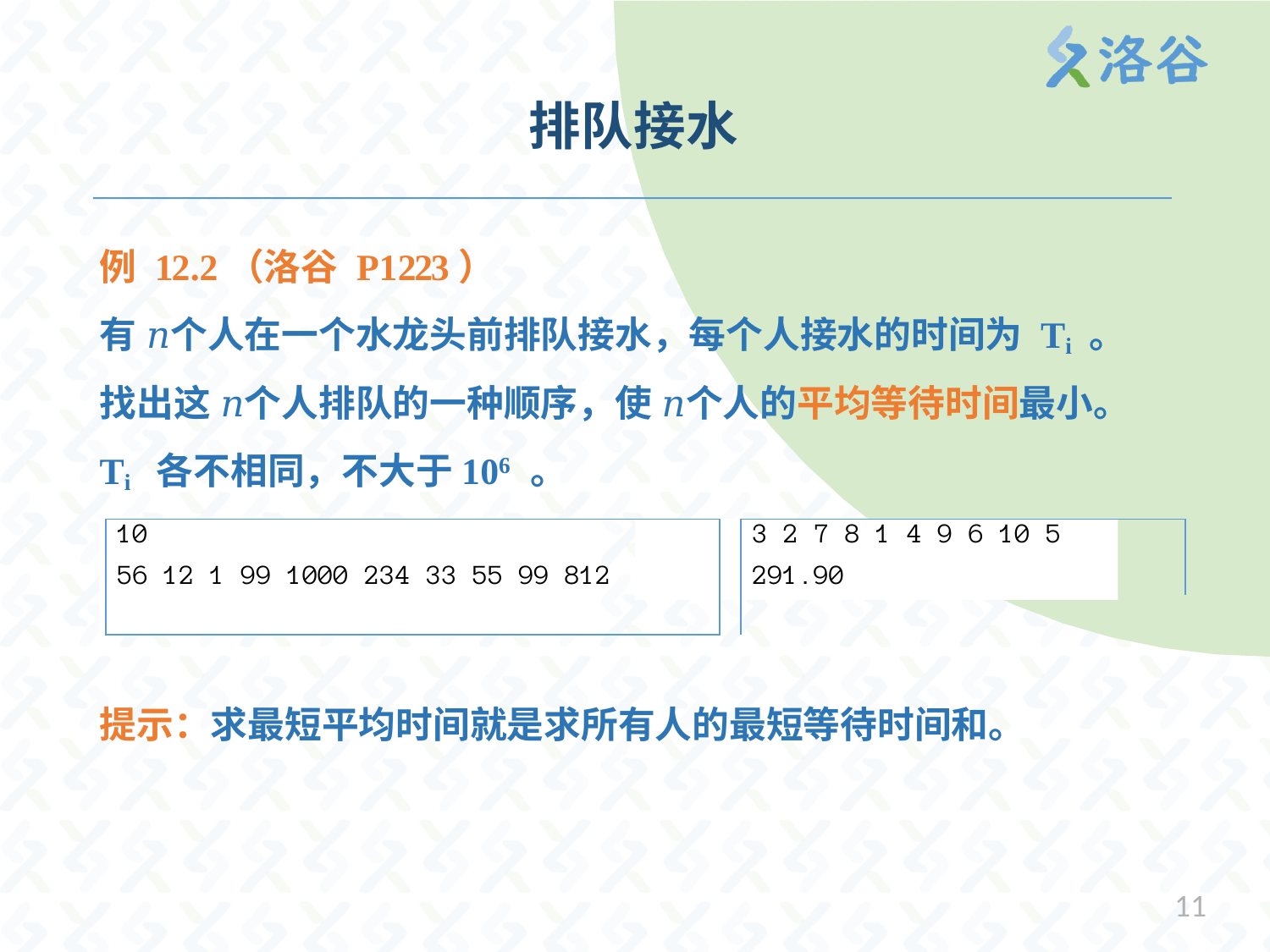

# 排队接水

例 12.2（洛谷 P1223）

有 𝑛个人在一个水龙头前排队接水，每个人接水的时间为 Ti 。

找出这 𝑛个人排队的一种顺序，使 𝑛个人的平均等待时间最小。

Ti  各不相同，不大于106。

| 10 |  | 3 2 7 8 1 4 9 6 10 5 |
| --- | --- | --- |
| 56 12 1 99 1000 234 33 55 99 812 |  | 291.90 |
|  |  |  |
提示：求最短平均时间就是求所有人的最短等待时间和。
11